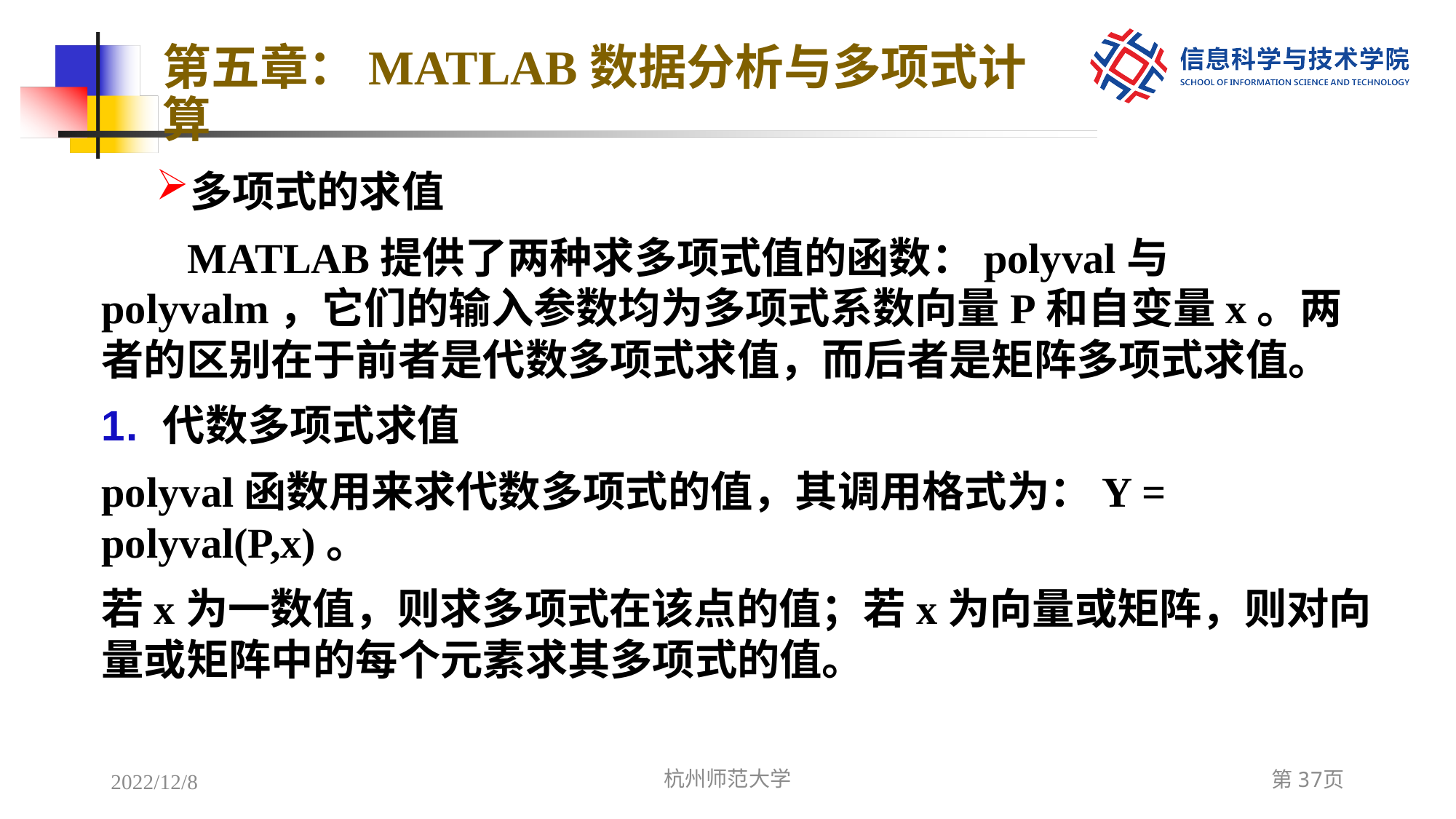

# 第五章：MATLAB数据分析与多项式计算
多项式的求值
MATLAB提供了两种求多项式值的函数：polyval与polyvalm，它们的输入参数均为多项式系数向量P和自变量x。两者的区别在于前者是代数多项式求值，而后者是矩阵多项式求值。
代数多项式求值
polyval函数用来求代数多项式的值，其调用格式为：Y = polyval(P,x)。
若x为一数值，则求多项式在该点的值；若x为向量或矩阵，则对向量或矩阵中的每个元素求其多项式的值。

2022/12/8
杭州师范大学
第37页